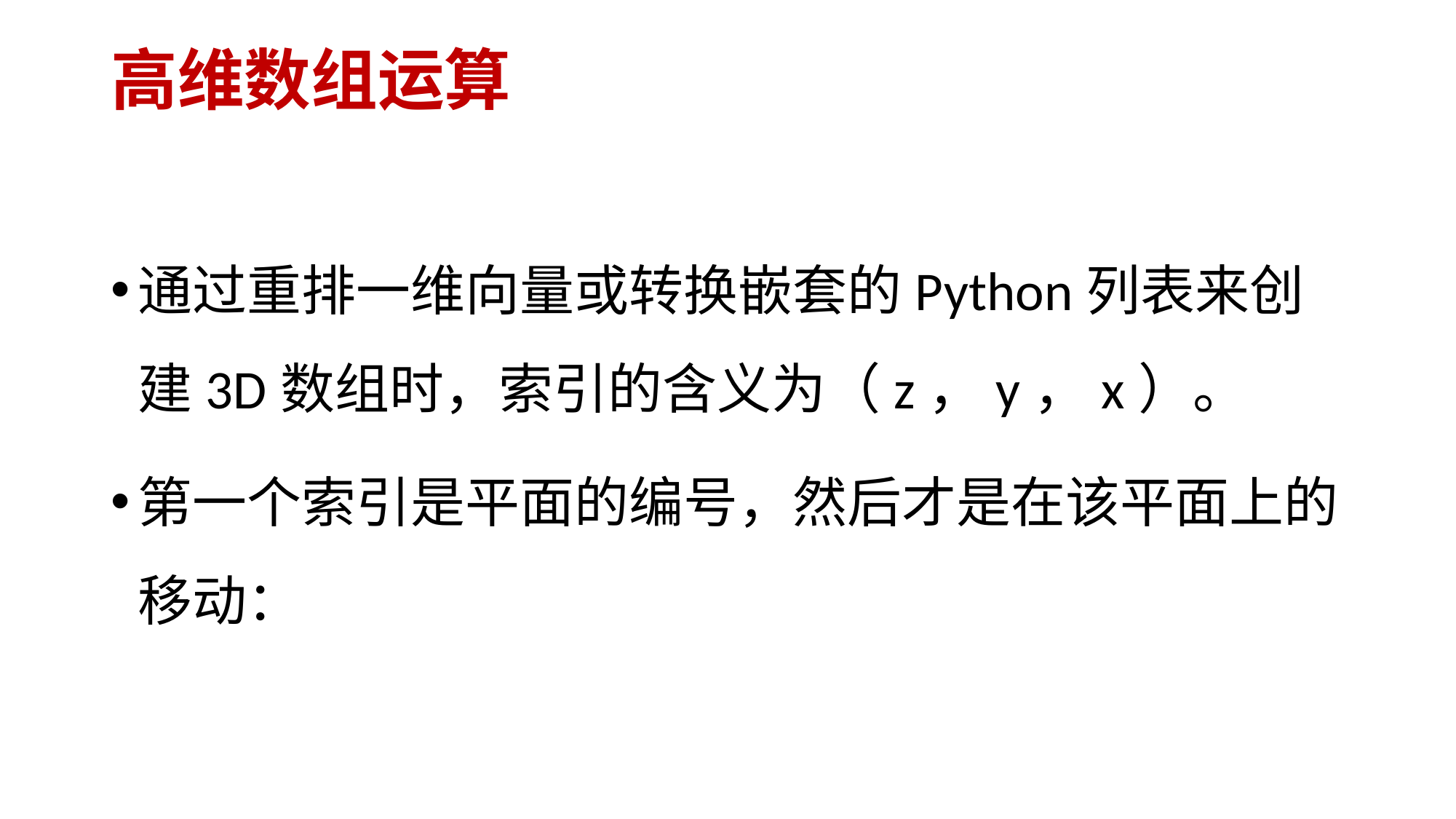

# 高维数组运算
通过重排一维向量或转换嵌套的Python列表来创建3D数组时，索引的含义为（z，y，x）。
第一个索引是平面的编号，然后才是在该平面上的移动：